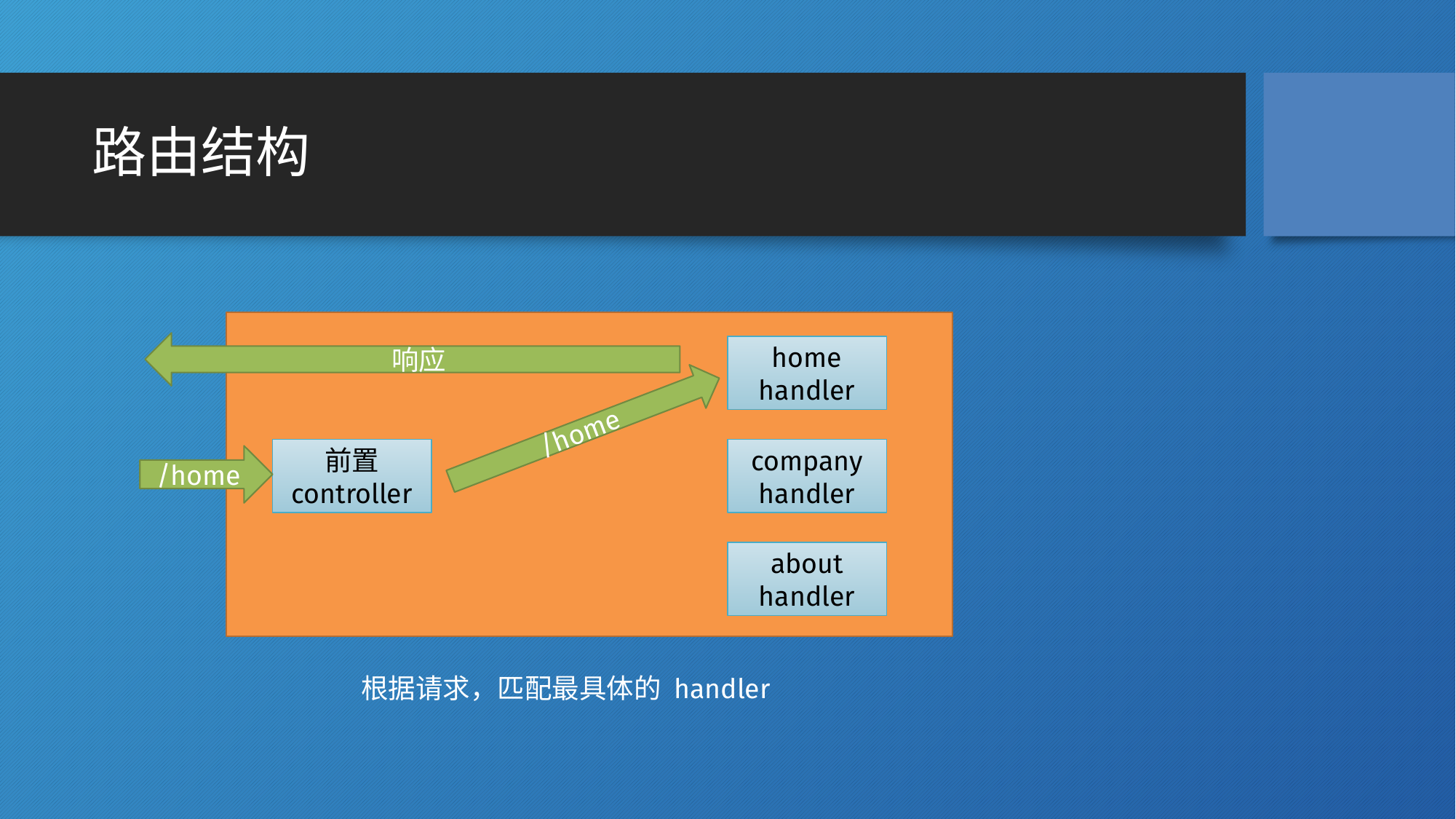

# 路由结构

响应
home handler
/home
前置 controller
company handler
/home
about handler
根据请求，匹配最具体的 handler